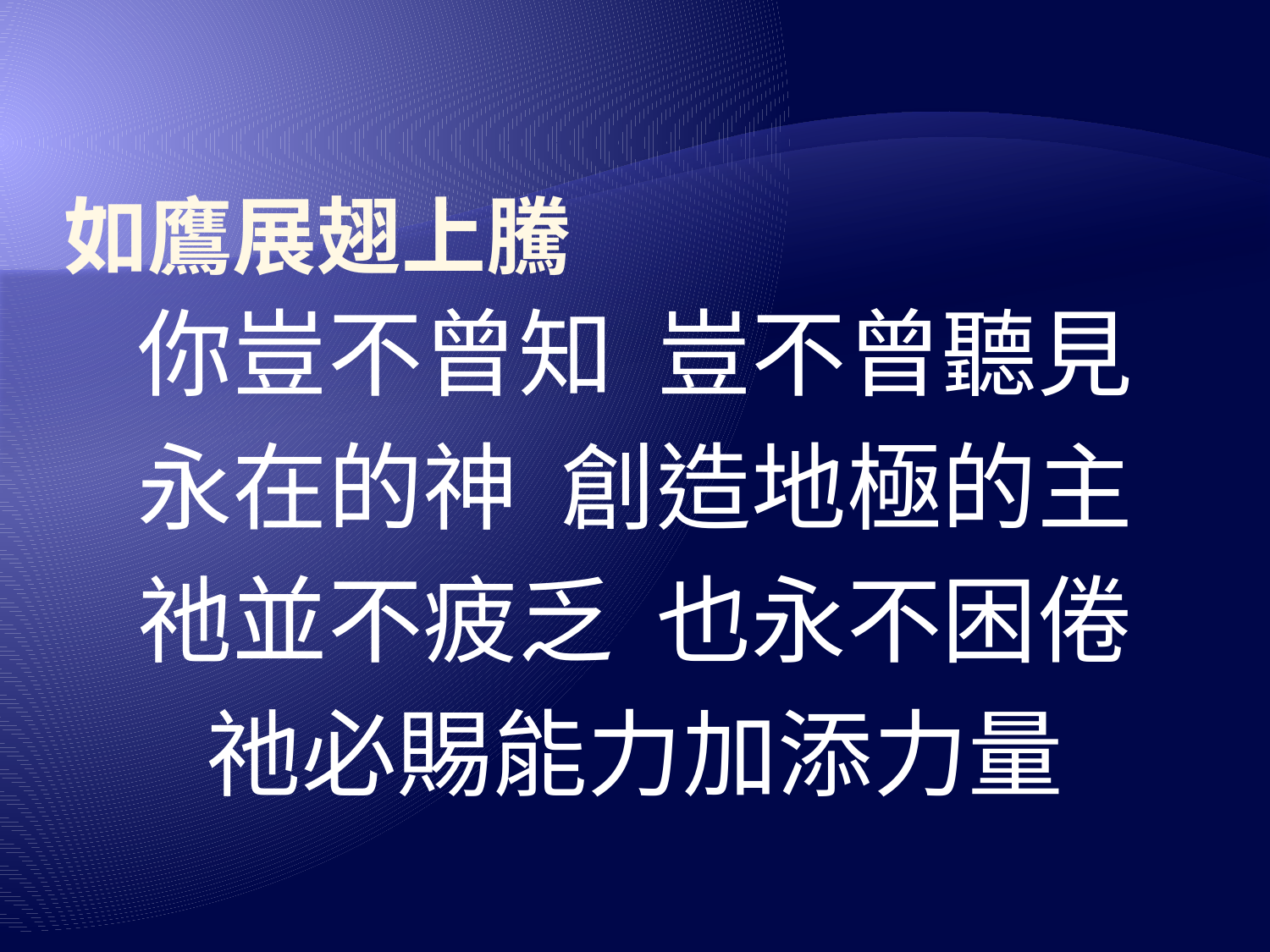

# 如鷹展翅上騰
你豈不曾知  豈不曾聽見
永在的神  創造地極的主
祂並不疲乏  也永不困倦
祂必賜能力加添力量